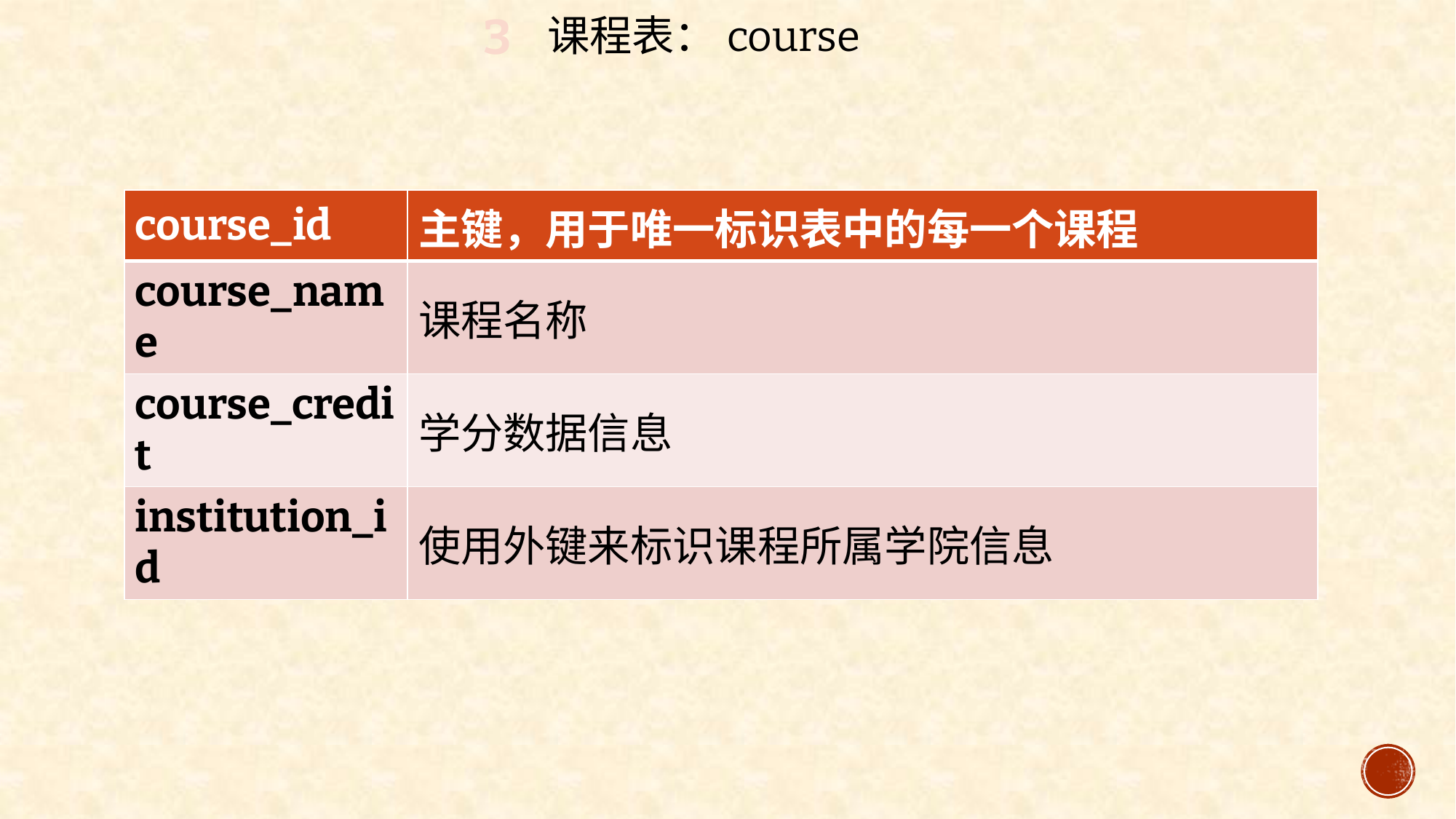

3
课程表：course
| course\_id | 主键，用于唯一标识表中的每一个课程 |
| --- | --- |
| course\_name | 课程名称 |
| course\_credit | 学分数据信息 |
| institution\_id | 使用外键来标识课程所属学院信息 |